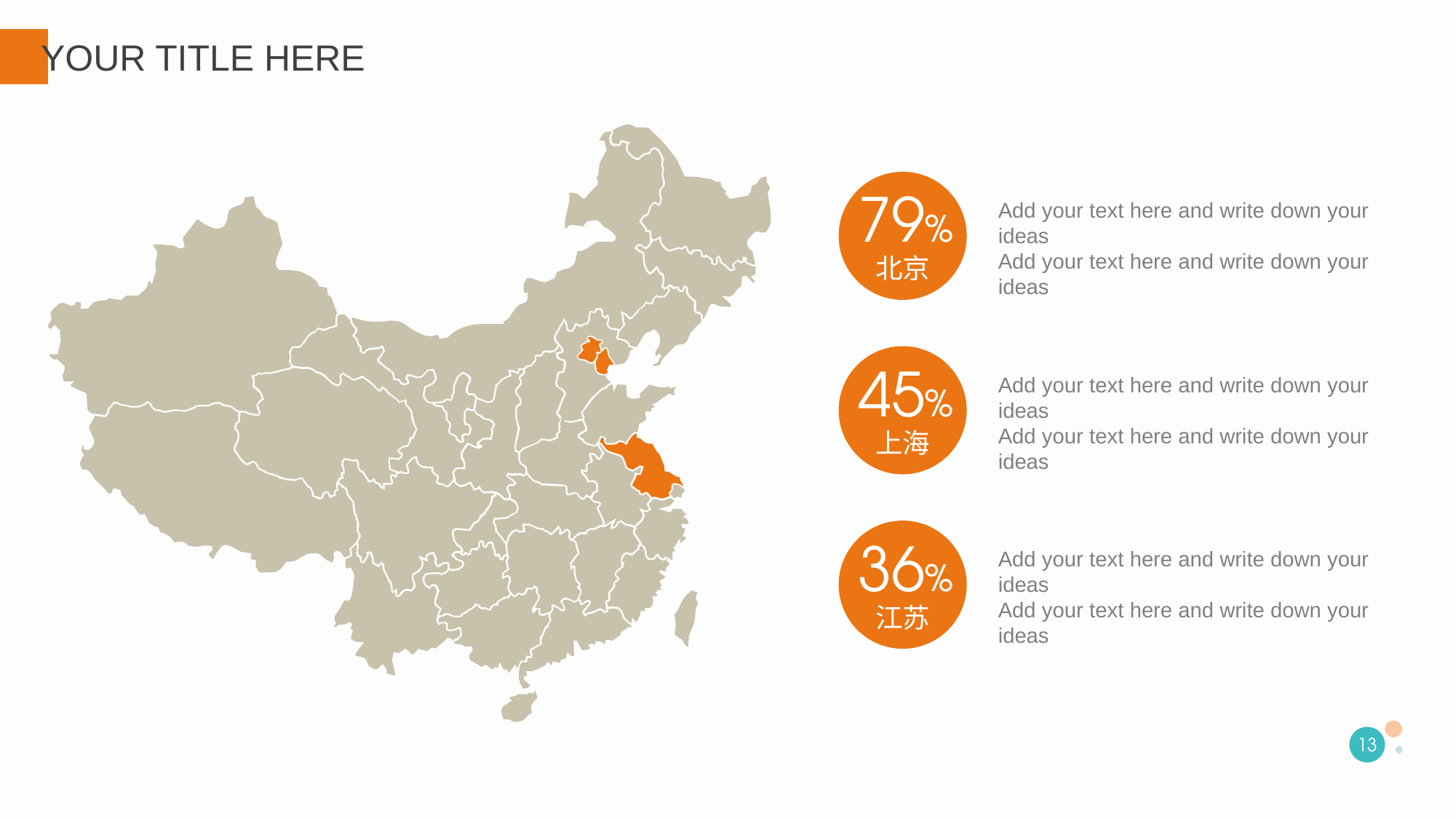

YOUR TITLE HERE

79%
北京
Add your text here and write down your ideas
Add your text here and write down your ideas

45%
上海
Add your text here and write down your ideas
Add your text here and write down your ideas

36%
江苏
Add your text here and write down your ideas
Add your text here and write down your ideas
13